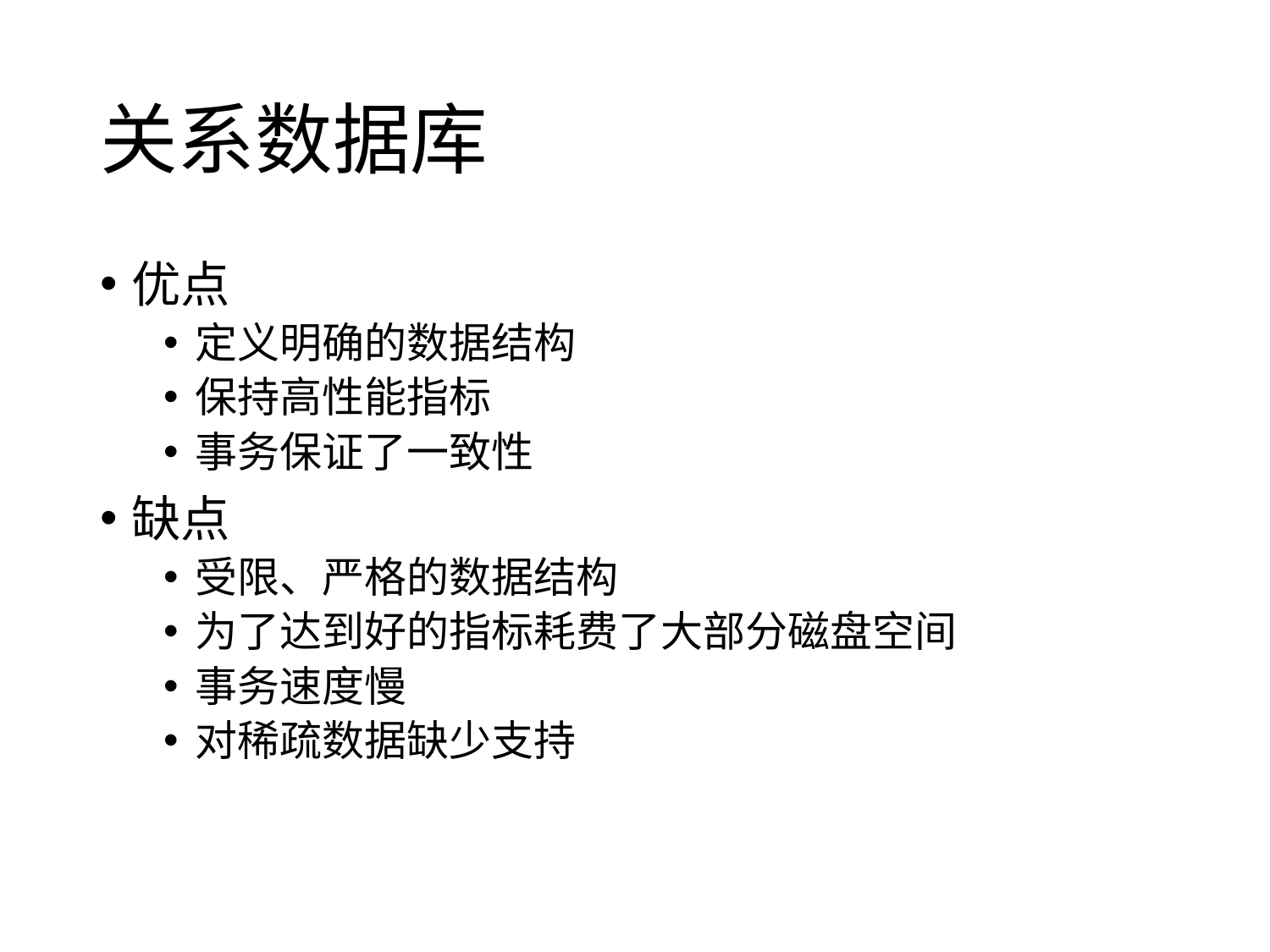

# 关系数据库
优点
定义明确的数据结构
保持高性能指标
事务保证了一致性
缺点
受限、严格的数据结构
为了达到好的指标耗费了大部分磁盘空间
事务速度慢
对稀疏数据缺少支持